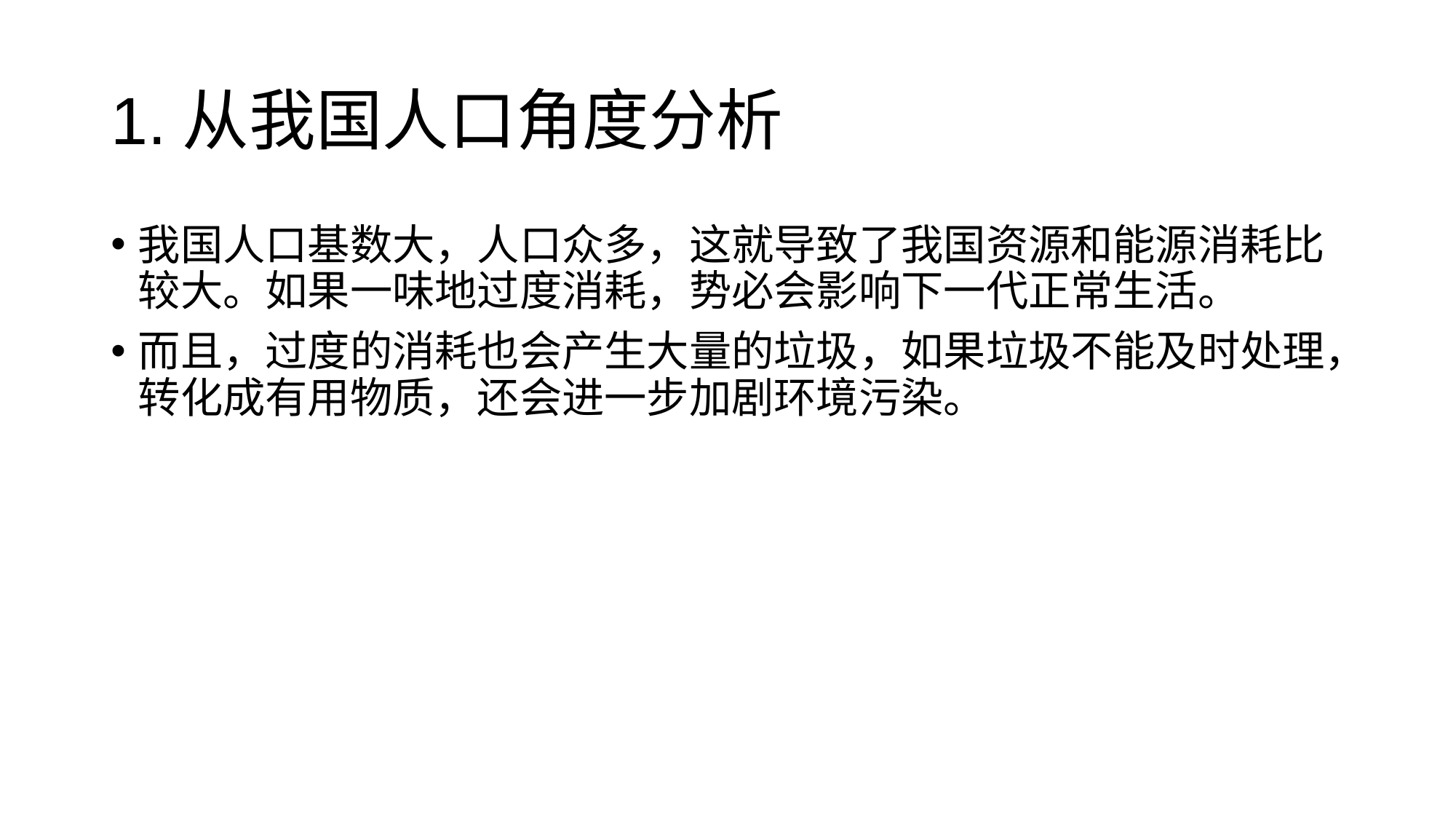

# 1.从我国人口角度分析
我国人口基数大，人口众多，这就导致了我国资源和能源消耗比较大。如果一味地过度消耗，势必会影响下一代正常生活。
而且，过度的消耗也会产生大量的垃圾，如果垃圾不能及时处理，转化成有用物质，还会进一步加剧环境污染。